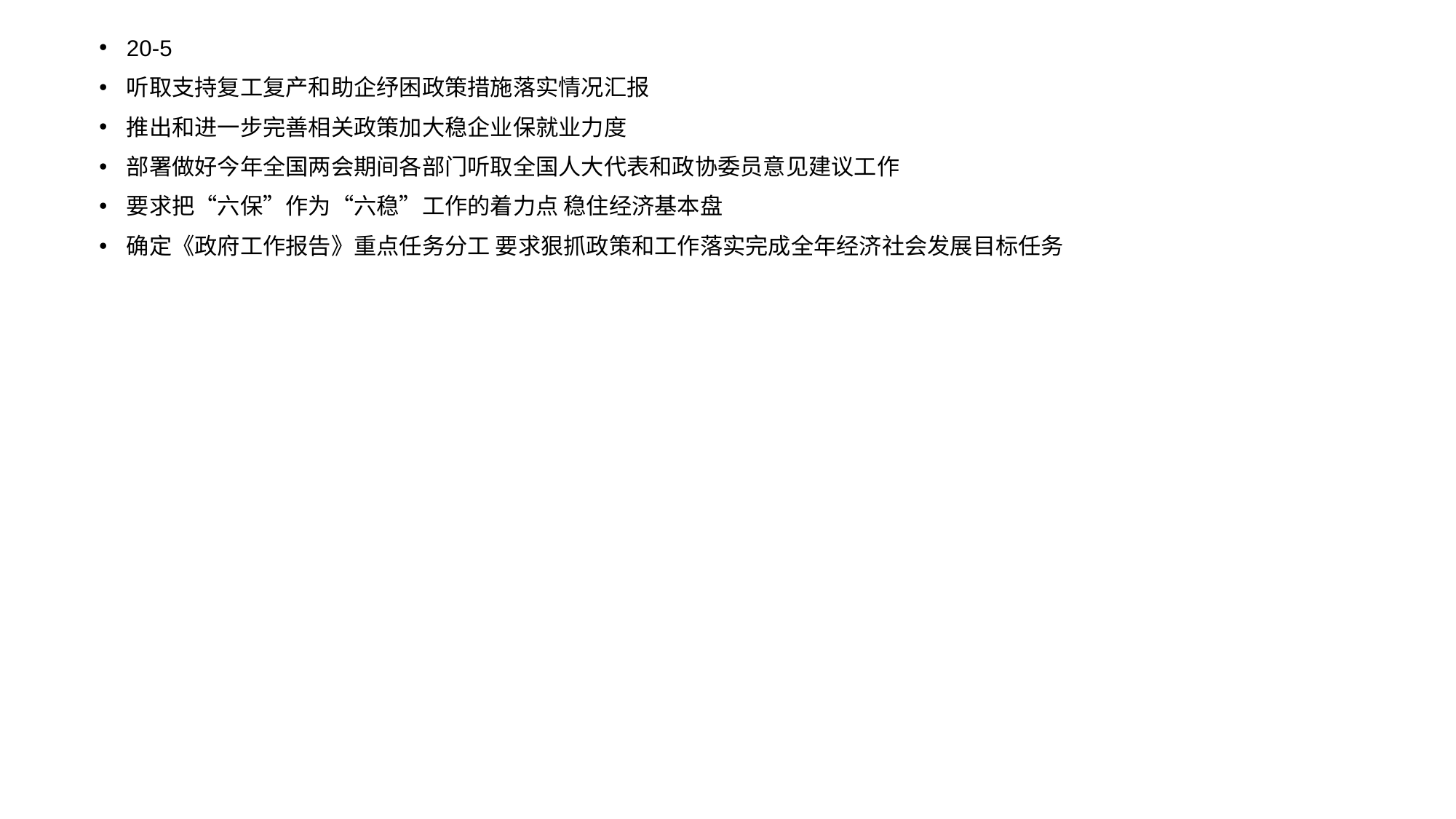

20-5
听取支持复工复产和助企纾困政策措施落实情况汇报
推出和进一步完善相关政策加大稳企业保就业力度
部署做好今年全国两会期间各部门听取全国人大代表和政协委员意见建议工作
要求把“六保”作为“六稳”工作的着力点 稳住经济基本盘
确定《政府工作报告》重点任务分工 要求狠抓政策和工作落实完成全年经济社会发展目标任务